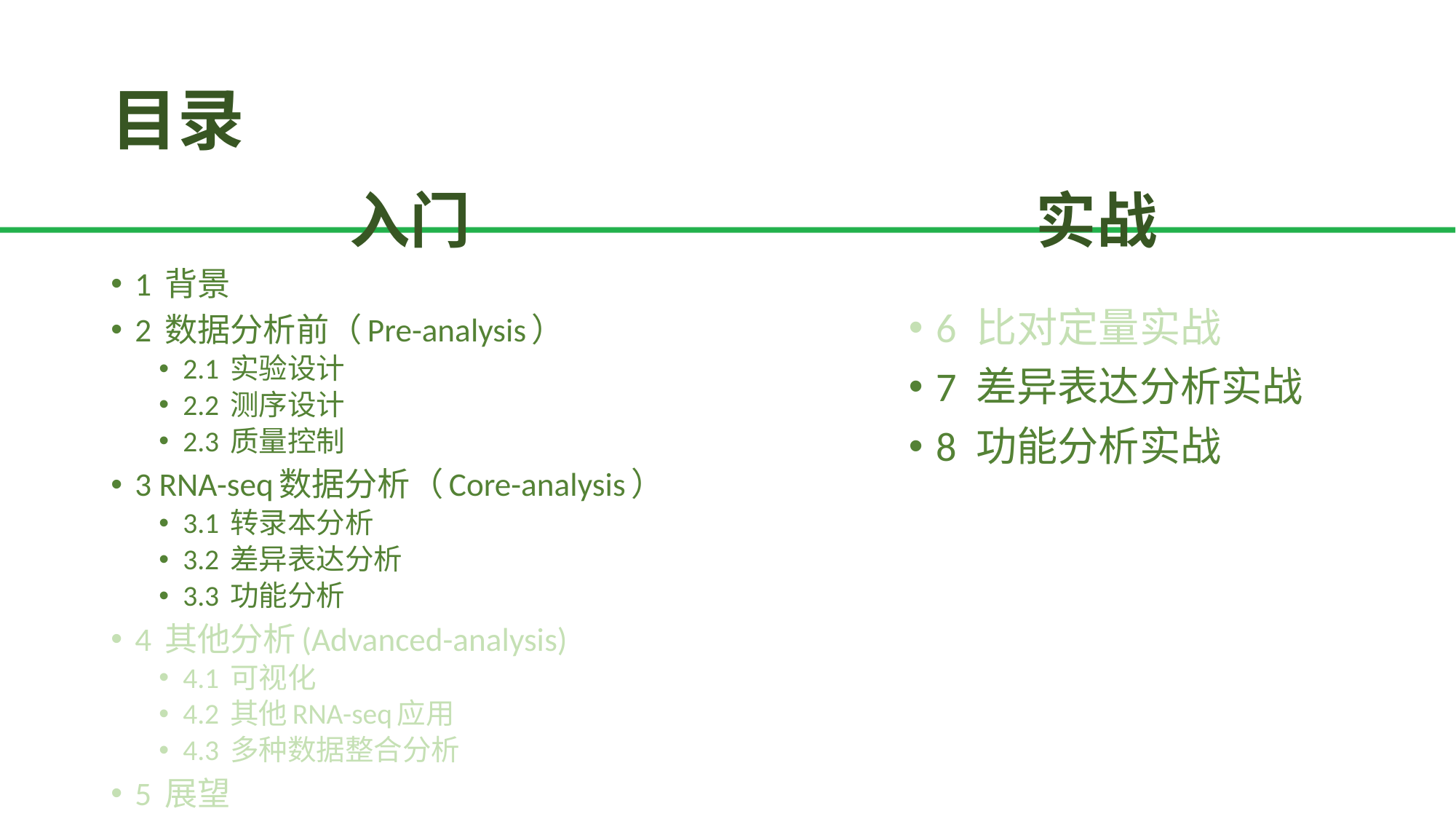

# 目录
入门                                         实战
1 背景
2 数据分析前（Pre-analysis）
2.1 实验设计
2.2 测序设计
2.3 质量控制
3 RNA-seq数据分析（Core-analysis）
3.1 转录本分析
3.2 差异表达分析
3.3 功能分析
4 其他分析(Advanced-analysis)
4.1 可视化
4.2 其他RNA-seq应用
4.3 多种数据整合分析
5 展望
6 比对定量实战
7 差异表达分析实战
8 功能分析实战